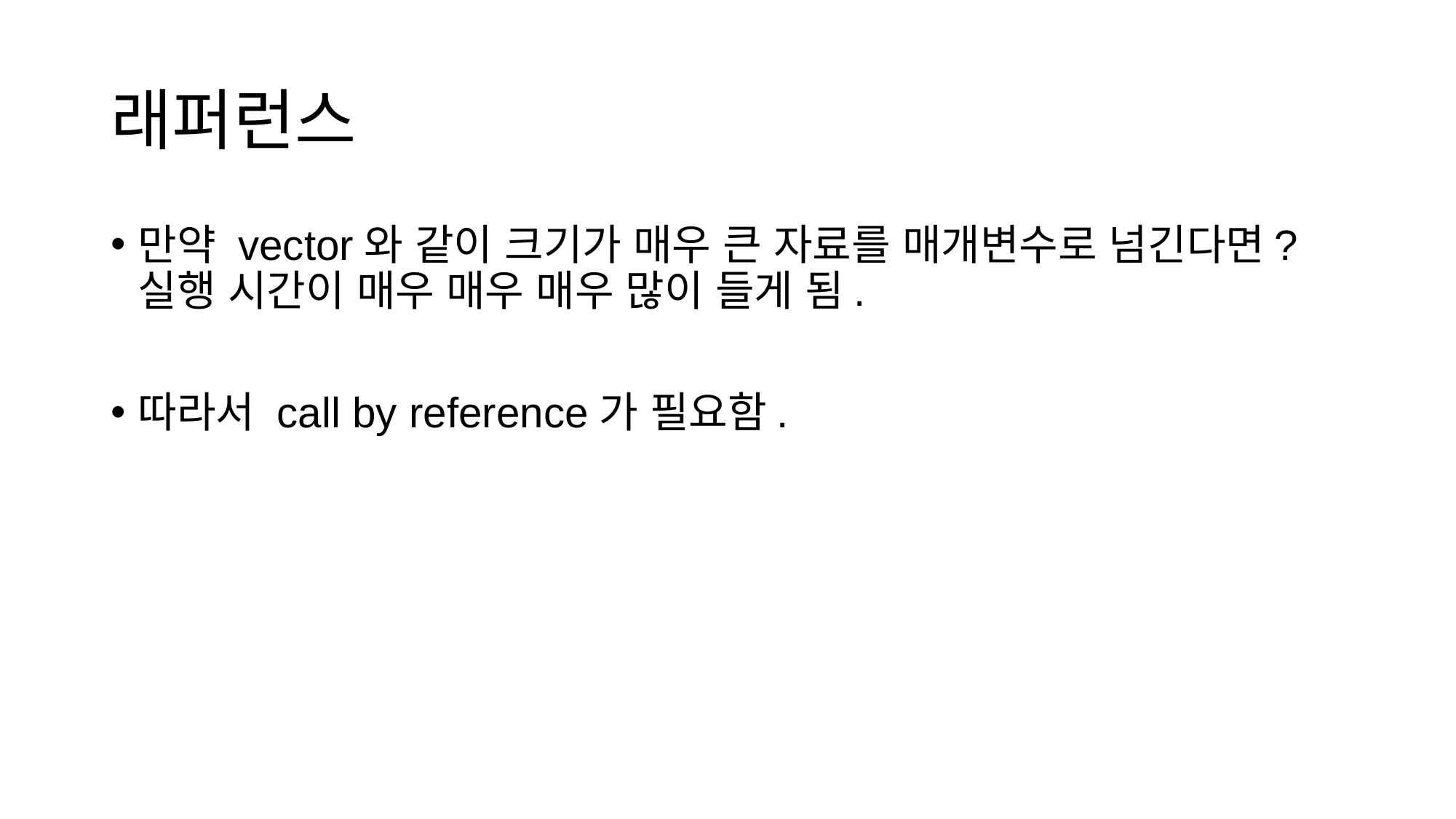

# 래퍼런스
만약 vector와 같이 크기가 매우 큰 자료를 매개변수로 넘긴다면?
실행 시간이 매우 매우 매우 많이 들게 됨.

따라서 call by reference가 필요함.